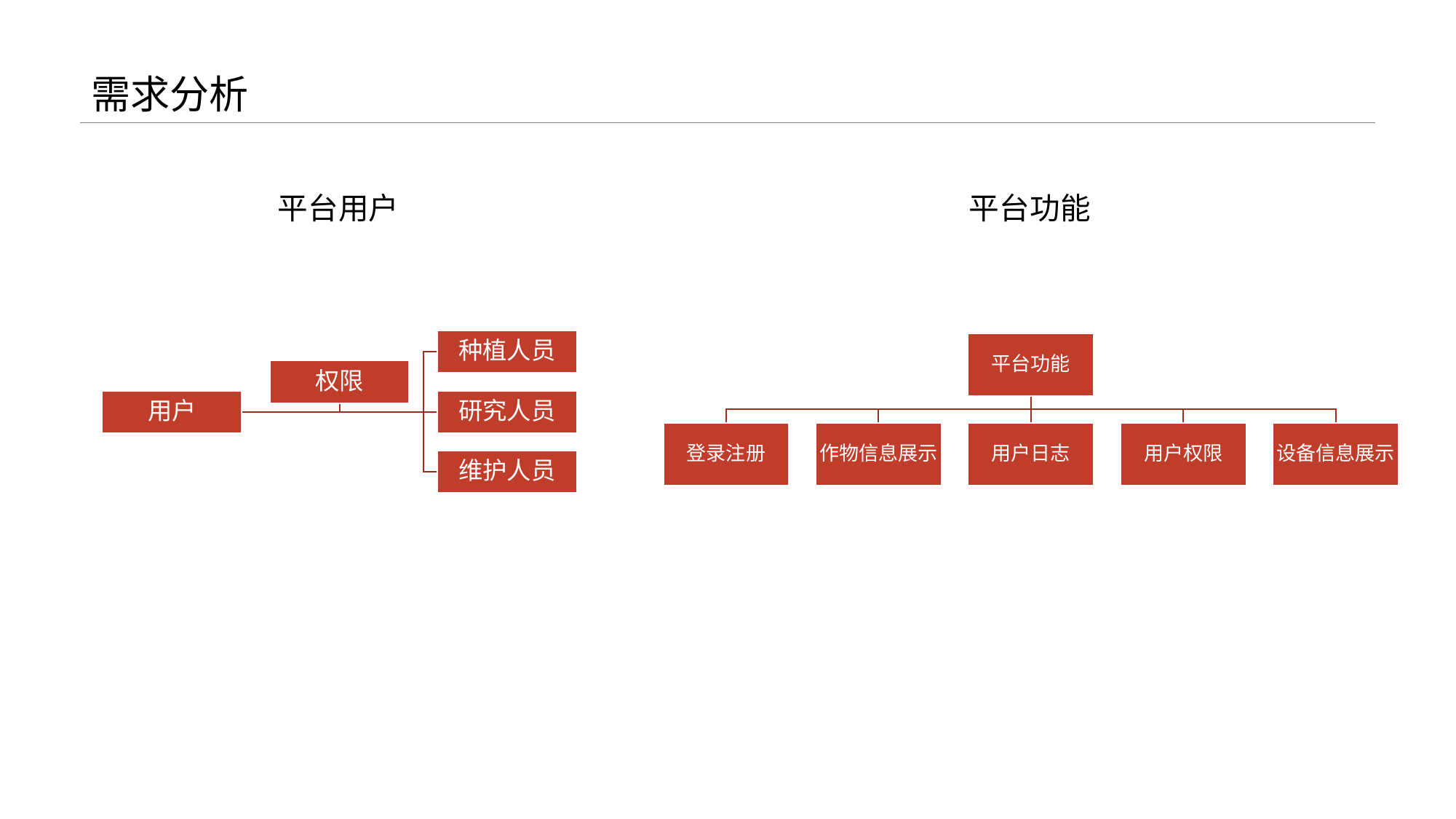

# 需求分析
平台功能
登录注册
作物信息展示
用户日志
用户权限
设备信息展示
平台用户
平台功能
用户
种植人员
研究人员
维护人员
权限